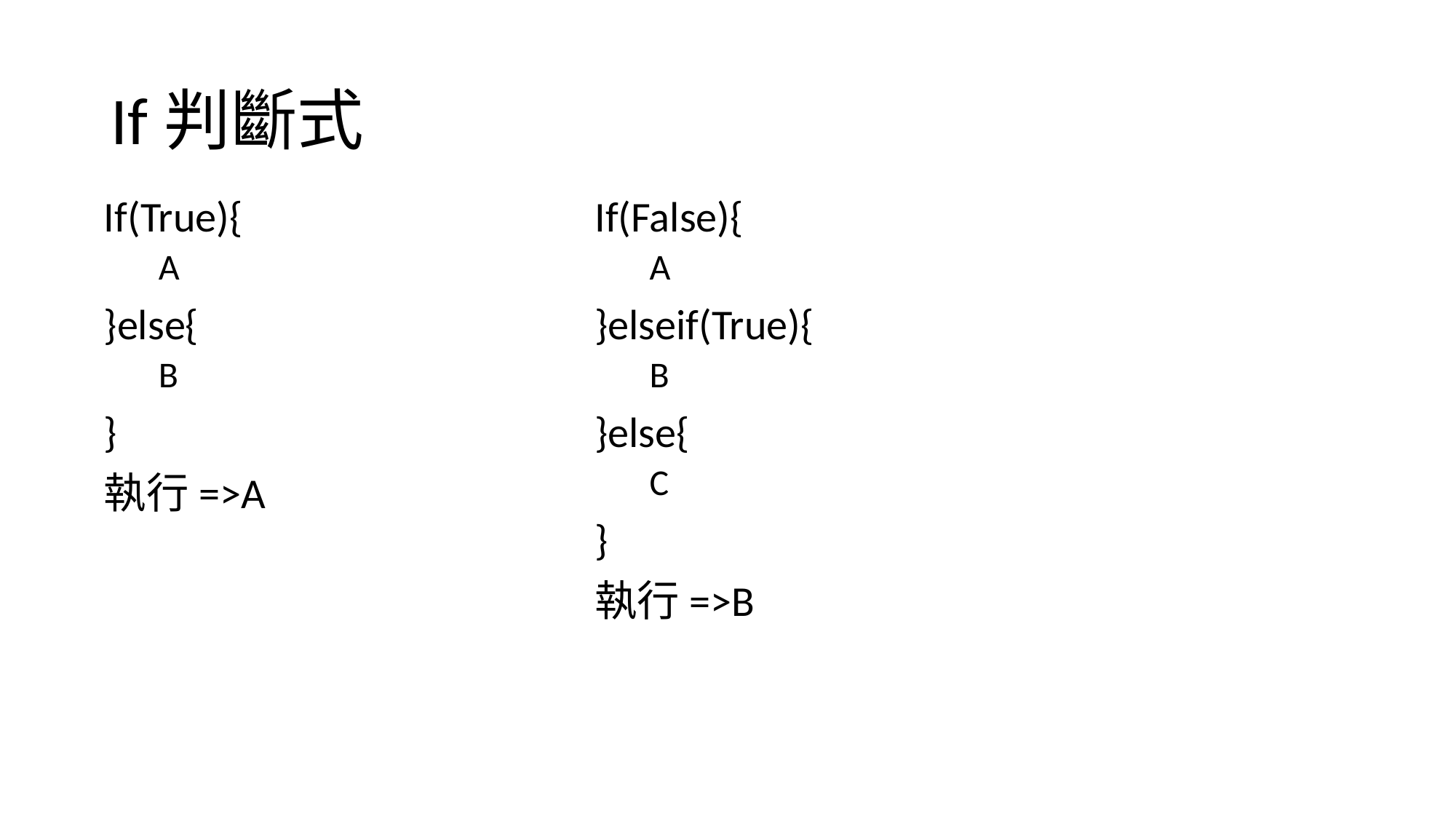

# If判斷式
If(True){
A
}else{
B
}
執行=>A

If(False){
A
}elseif(True){
B
}else{
C
}
執行=>B